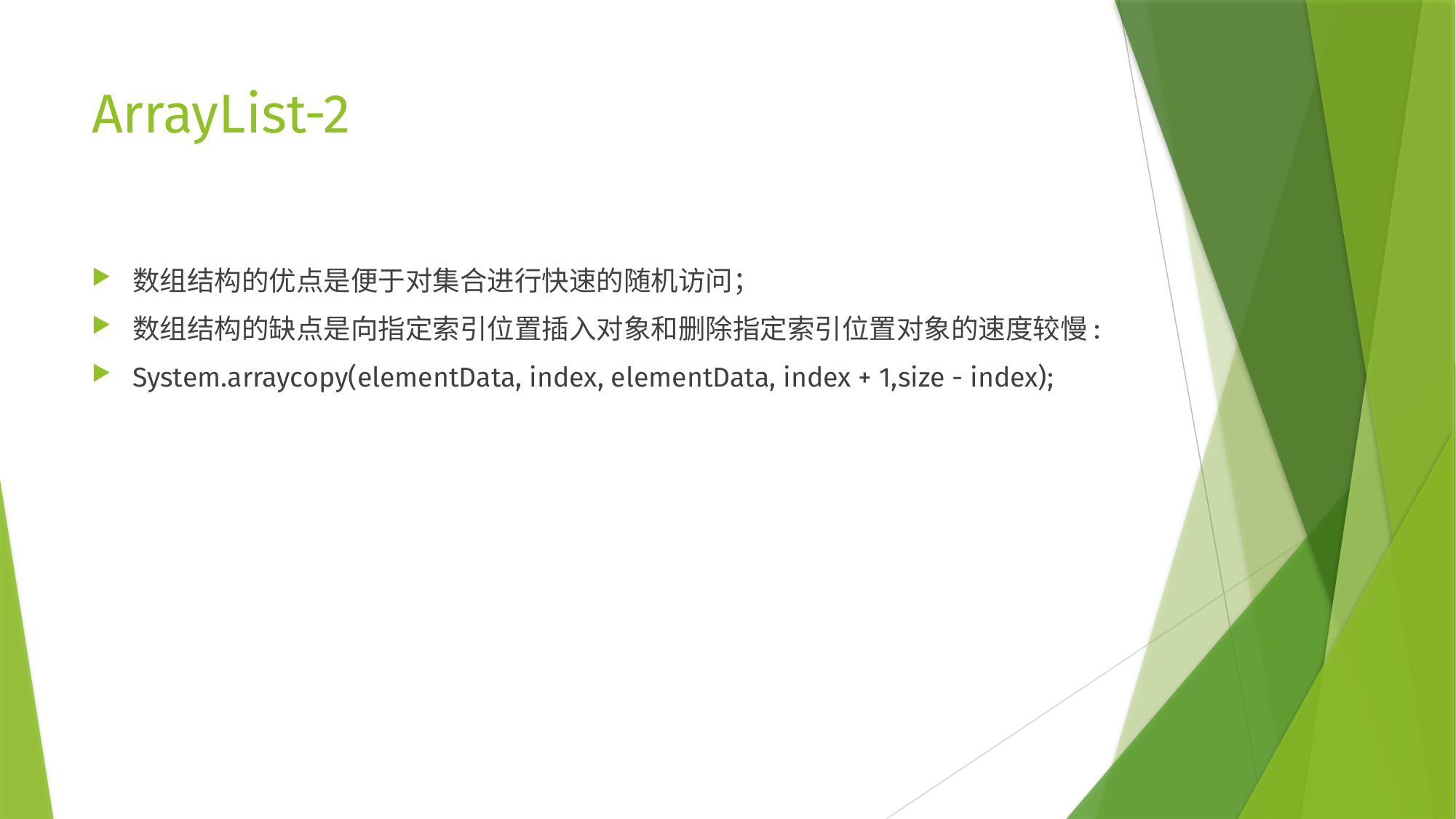

# ArrayList-2
数组结构的优点是便于对集合进行快速的随机访问；
数组结构的缺点是向指定索引位置插入对象和删除指定索引位置对象的速度较慢:
System.arraycopy(elementData, index, elementData, index + 1,size - index);